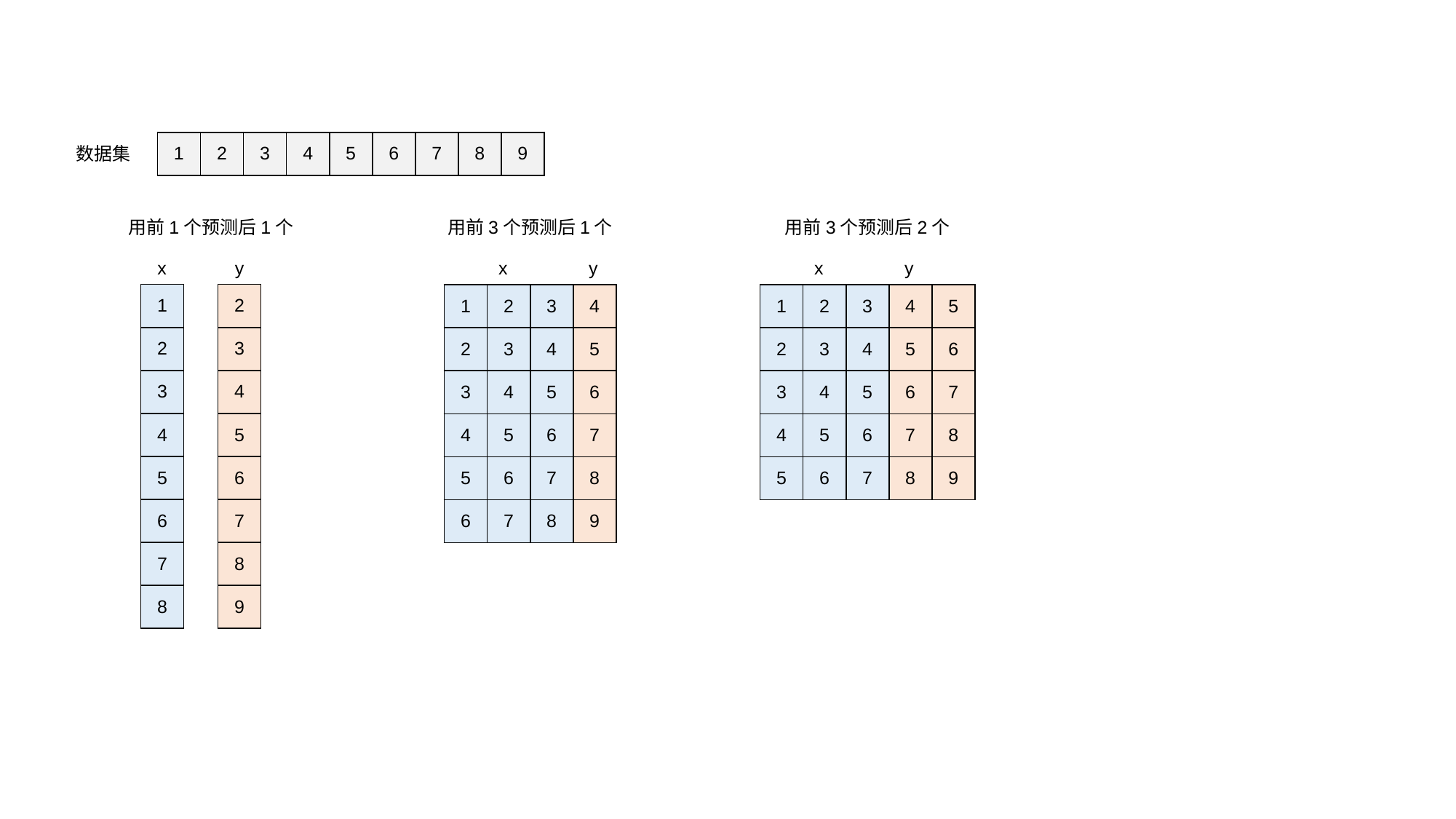

| 1 | 2 | 3 | 4 | 5 | 6 | 7 | 8 | 9 |
| --- | --- | --- | --- | --- | --- | --- | --- | --- |
数据集
用前3个预测后2个
用前1个预测后1个
用前3个预测后1个
x
y
x
y
x
y
| 1 |
| --- |
| 2 |
| 3 |
| 4 |
| 5 |
| 6 |
| 7 |
| 8 |
| 2 |
| --- |
| 3 |
| 4 |
| 5 |
| 6 |
| 7 |
| 8 |
| 9 |
| 1 | 2 | 3 | 4 |
| --- | --- | --- | --- |
| 2 | 3 | 4 | 5 |
| 3 | 4 | 5 | 6 |
| 4 | 5 | 6 | 7 |
| 5 | 6 | 7 | 8 |
| 6 | 7 | 8 | 9 |
| 1 | 2 | 3 | 4 | 5 |
| --- | --- | --- | --- | --- |
| 2 | 3 | 4 | 5 | 6 |
| 3 | 4 | 5 | 6 | 7 |
| 4 | 5 | 6 | 7 | 8 |
| 5 | 6 | 7 | 8 | 9 |